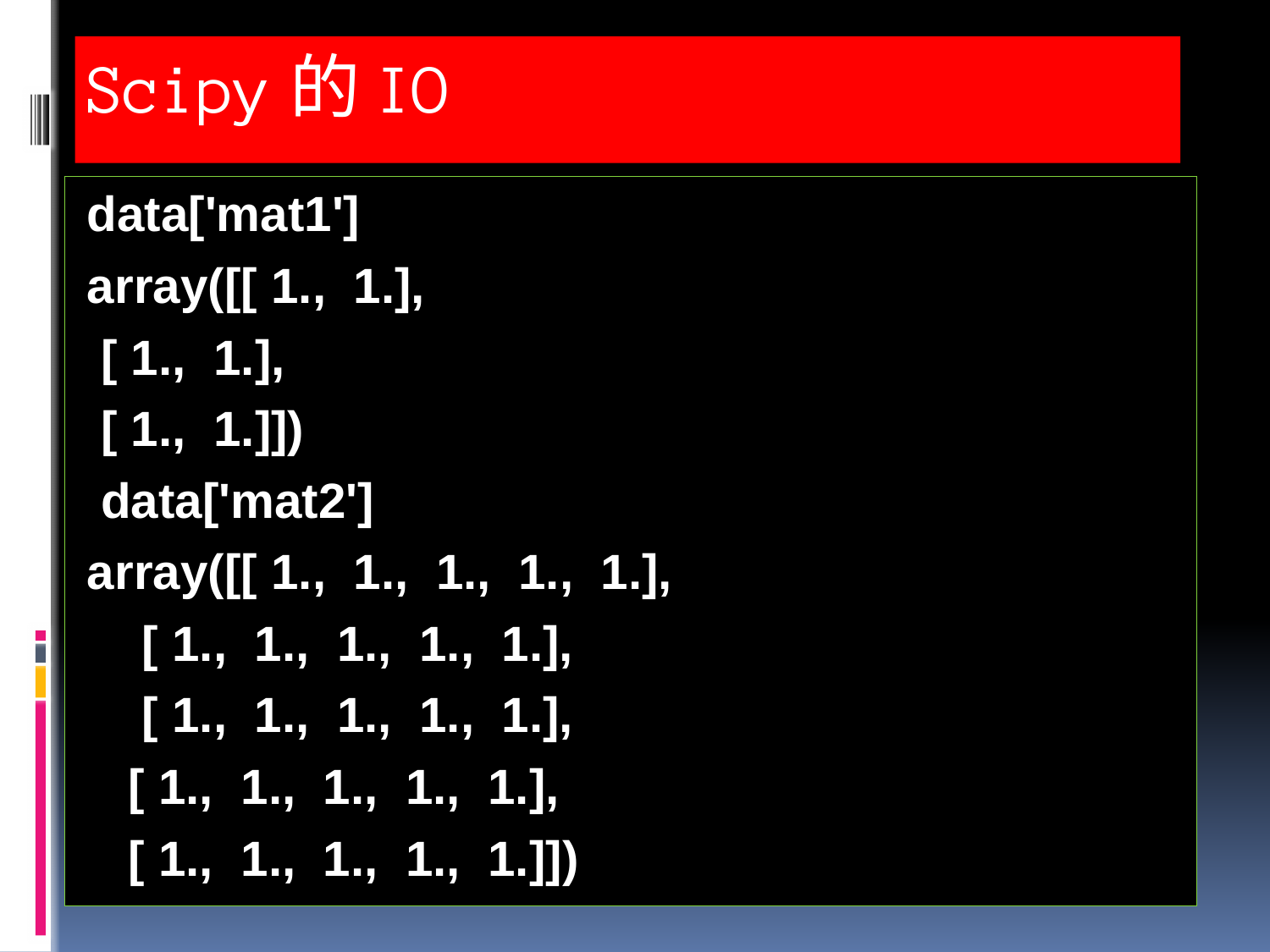

# Scipy的IO
data['mat1']
array([[ 1.,  1.],
 [ 1.,  1.],
 [ 1.,  1.]])
 data['mat2']
array([[ 1.,  1.,  1.,  1.,  1.],
    [ 1.,  1.,  1.,  1.,  1.],
    [ 1.,  1.,  1.,  1.,  1.],
   [ 1.,  1.,  1.,  1.,  1.],
   [ 1.,  1.,  1.,  1.,  1.]])